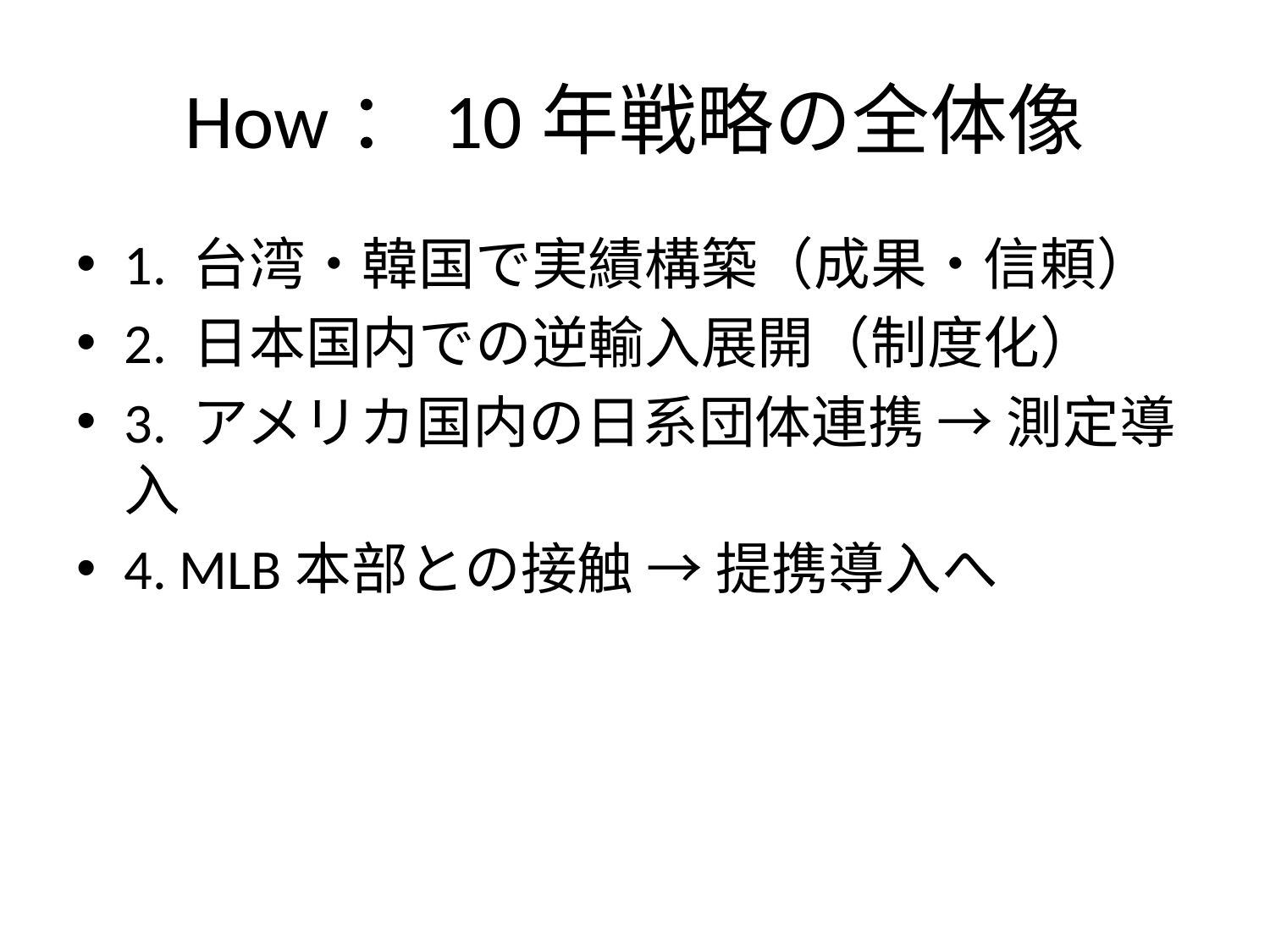

# How：10年戦略の全体像
1. 台湾・韓国で実績構築（成果・信頼）
2. 日本国内での逆輸入展開（制度化）
3. アメリカ国内の日系団体連携 → 測定導入
4. MLB本部との接触 → 提携導入へ